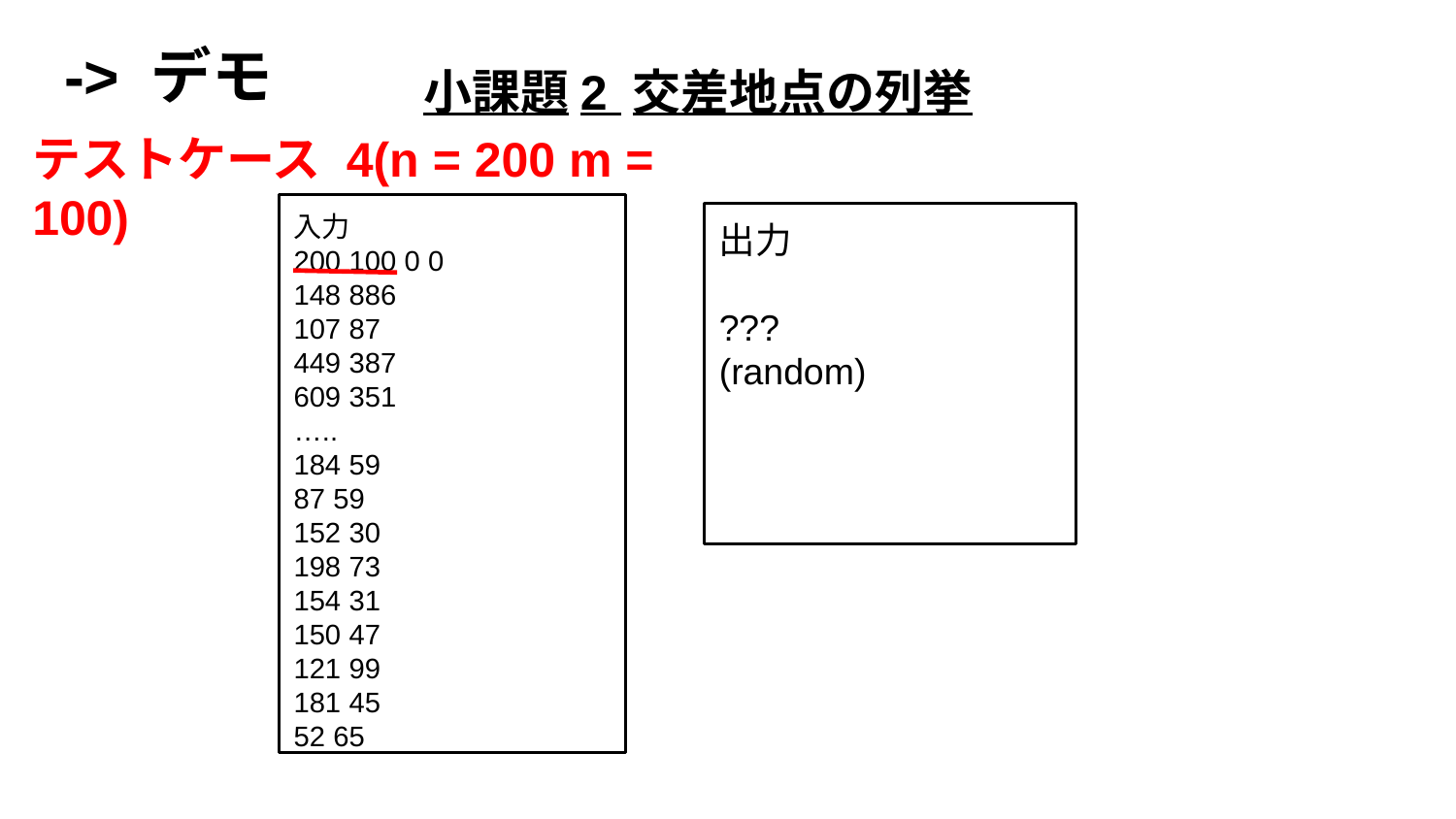

# -> デモ
       小課題2 交差地点の列挙
テストケース 4(n = 200 m = 100)
入力
200 100 0 0
148 886
107 87
449 387
609 351
…..
184 59
87 59
152 30
198 73
154 31
150 47
121 99
181 45
52 65

出力

???
(random)